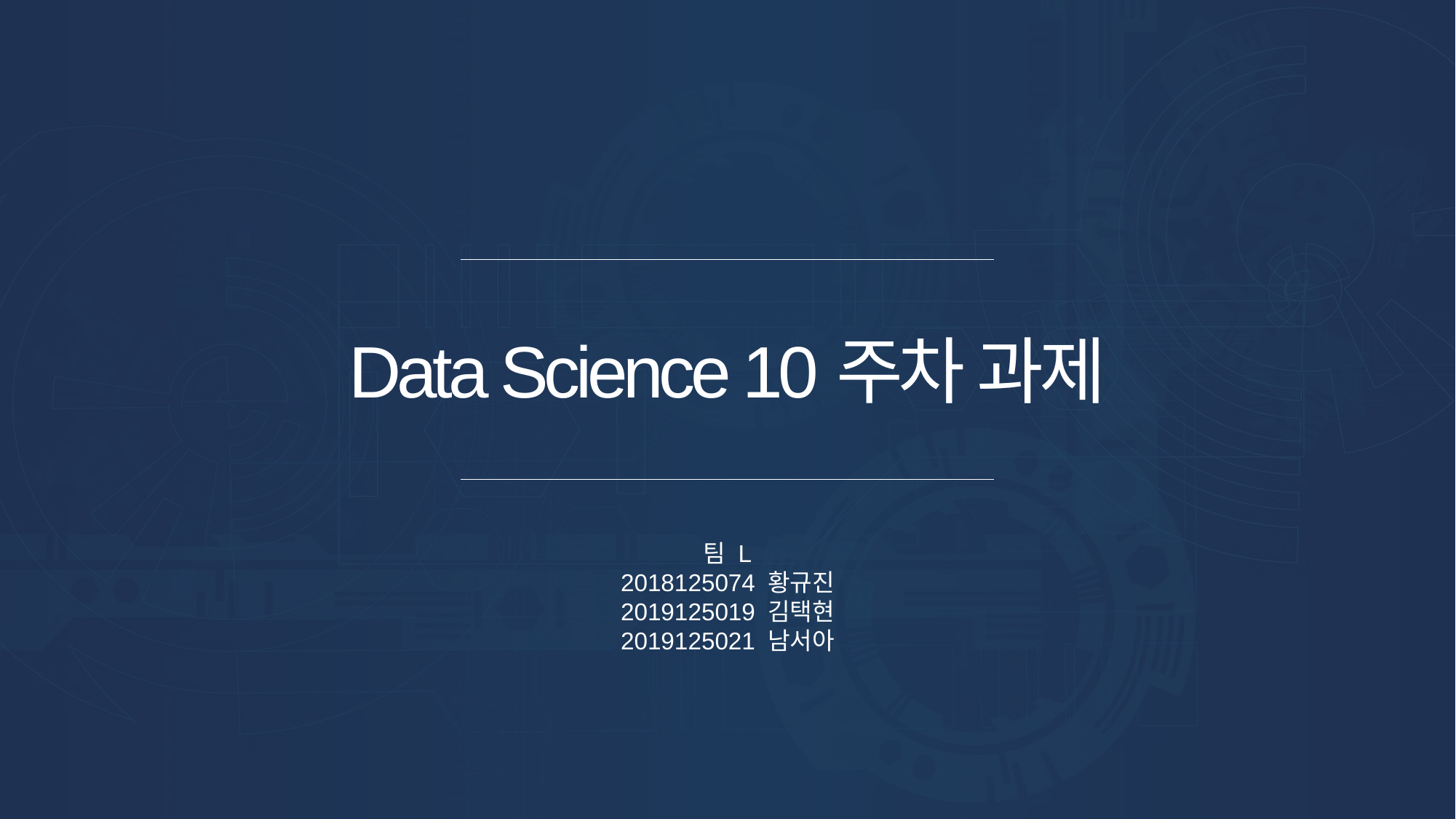

Data Science 10주차 과제
팀 L
2018125074 황규진
2019125019 김택현
2019125021 남서아